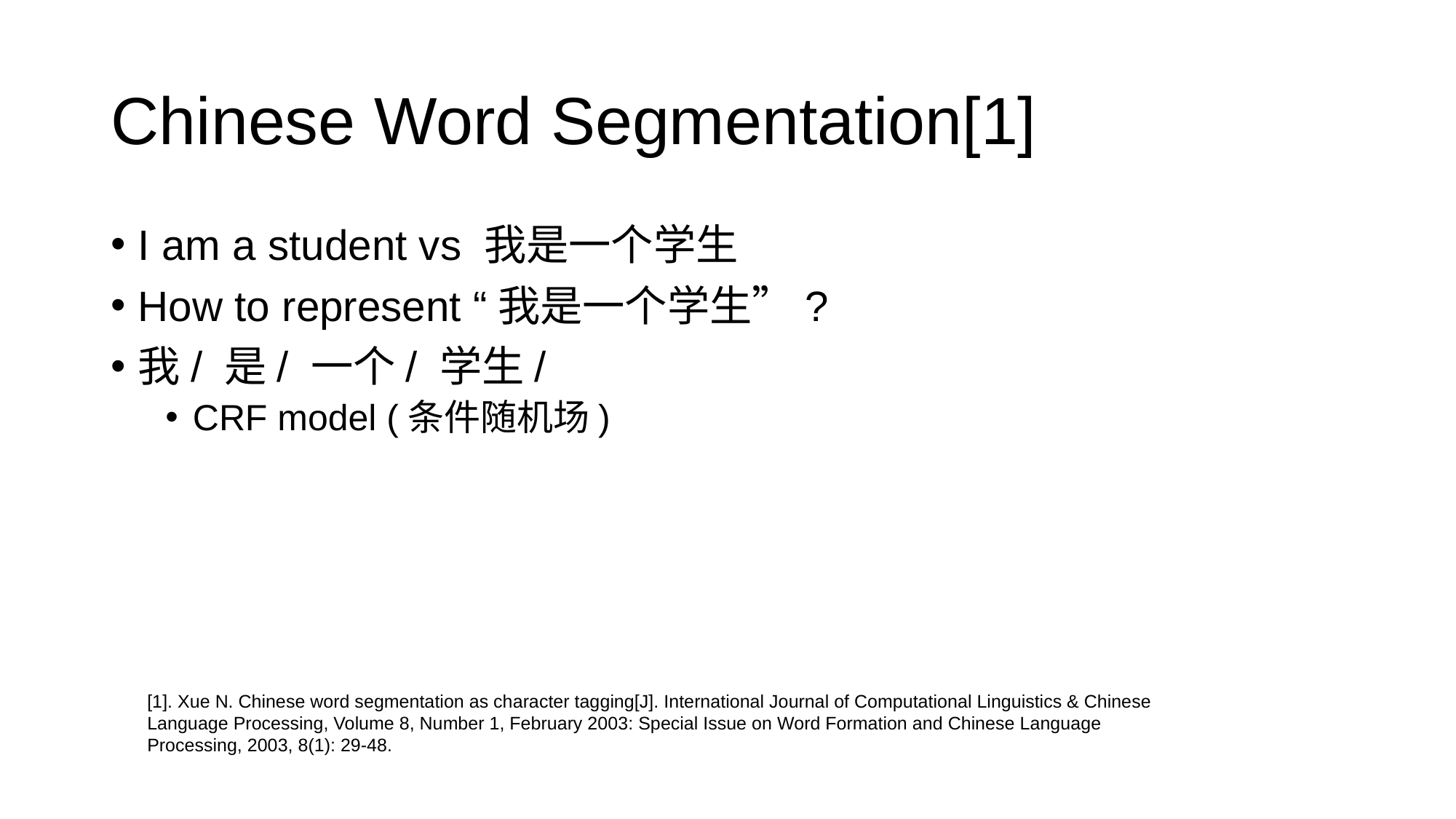

# Chinese Word Segmentation[1]
I am a student vs 我是一个学生
How to represent “我是一个学生”?
我/ 是/ 一个/ 学生/
CRF model (条件随机场)
[1]. Xue N. Chinese word segmentation as character tagging[J]. International Journal of Computational Linguistics & Chinese Language Processing, Volume 8, Number 1, February 2003: Special Issue on Word Formation and Chinese Language Processing, 2003, 8(1): 29-48.